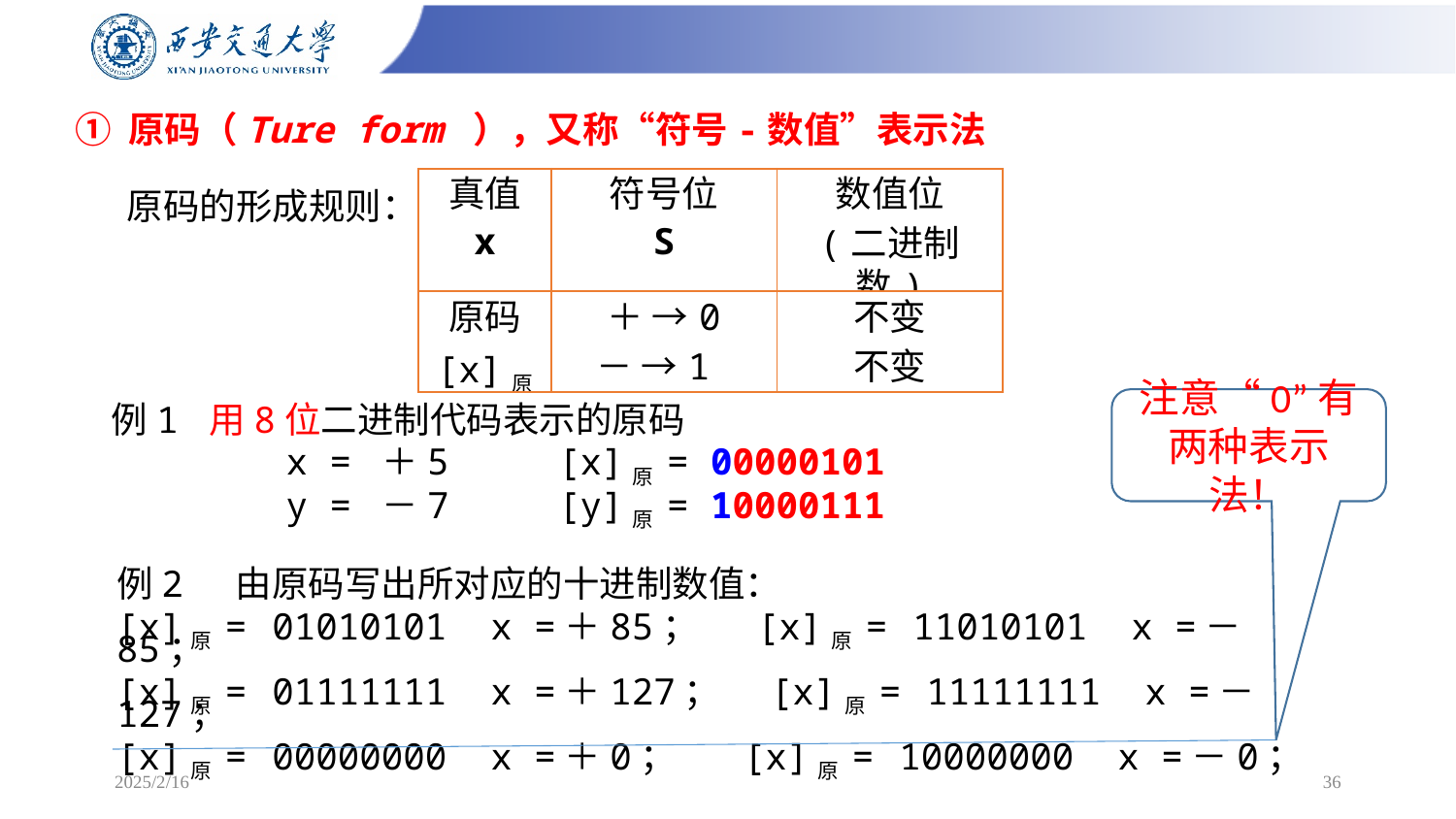

# ① 原码（Ture form ），又称“符号-数值”表示法
原码的形成规则：
| 真值 x | 符号位 S | 数值位 (二进制数) |
| --- | --- | --- |
| 原码 [x]原 | ＋ →0 － →1 | 不变 不变 |
注意“0”有两种表示法！
例1 用8位二进制代码表示的原码
        x = ＋5     [x]原 = 00000101
        y = －7     [y]原 = 10000111
例2  由原码写出所对应的十进制数值：
[x]原 =  01010101  x =＋85；      [x]原 =  11010101  x =－85；
[x]原 =  01111111  x =＋127；     [x]原 =  11111111  x =－127；
[x]原 =  00000000  x =＋0；       [x]原 =  10000000  x =－0；
2025/2/16
36